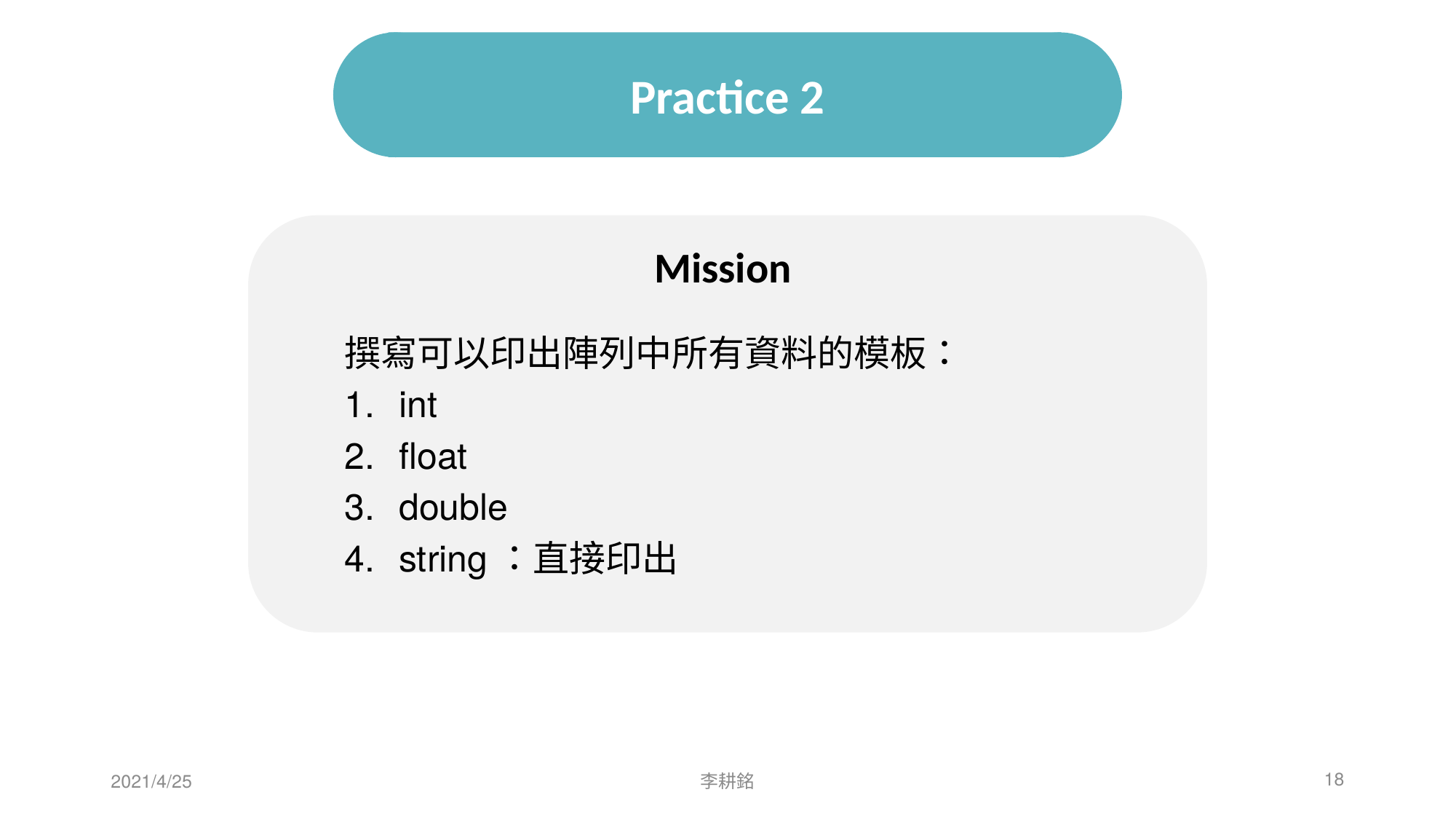

# Practice 2

Mission
撰寫可以印出陣列中所有資料的模板：
int
float
double
string：直接印出
2021/4/25
李耕銘
18